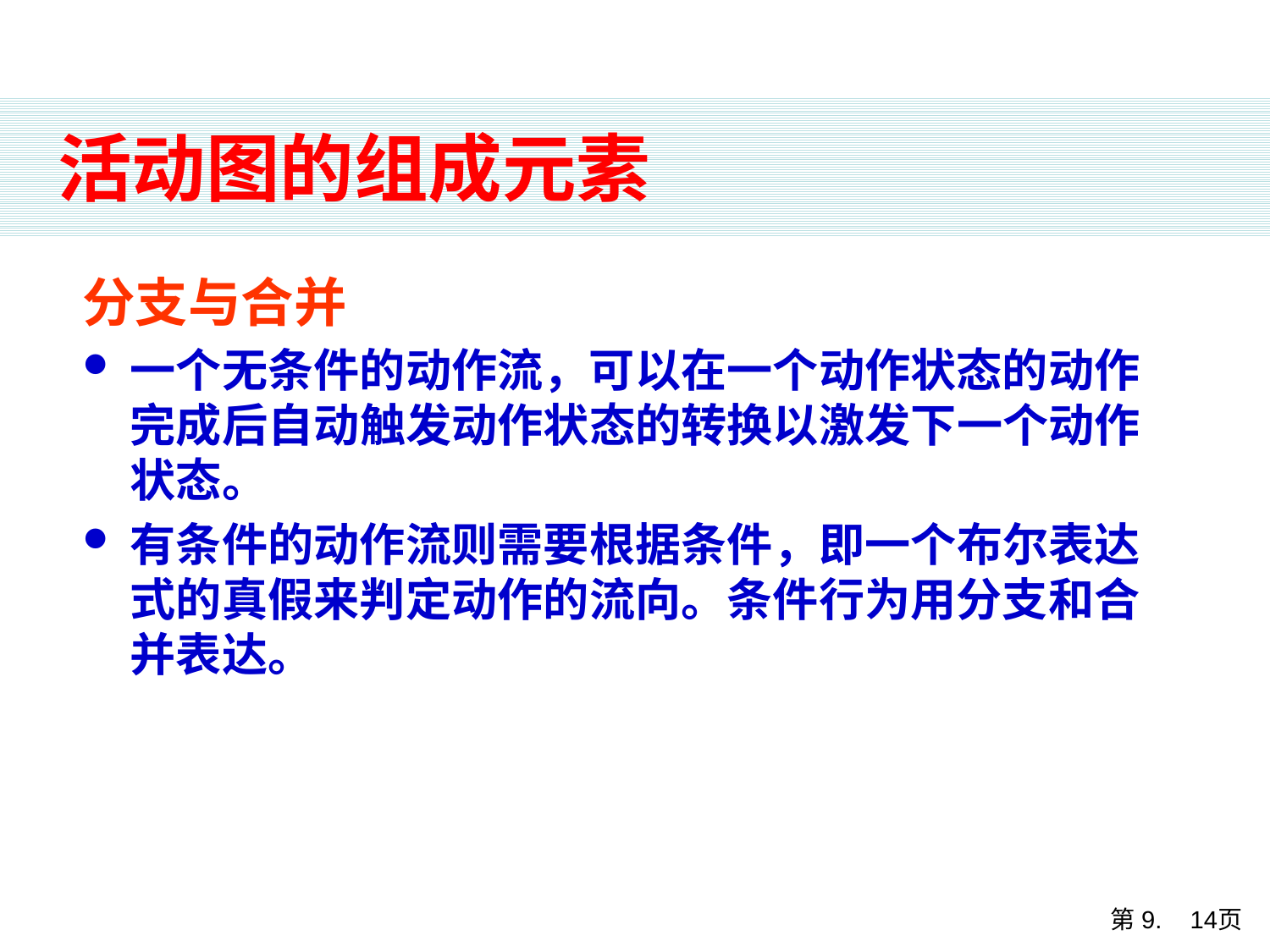

# 活动图的组成元素
分支与合并
一个无条件的动作流，可以在一个动作状态的动作完成后自动触发动作状态的转换以激发下一个动作状态。
有条件的动作流则需要根据条件，即一个布尔表达式的真假来判定动作的流向。条件行为用分支和合并表达。
第9.    14页